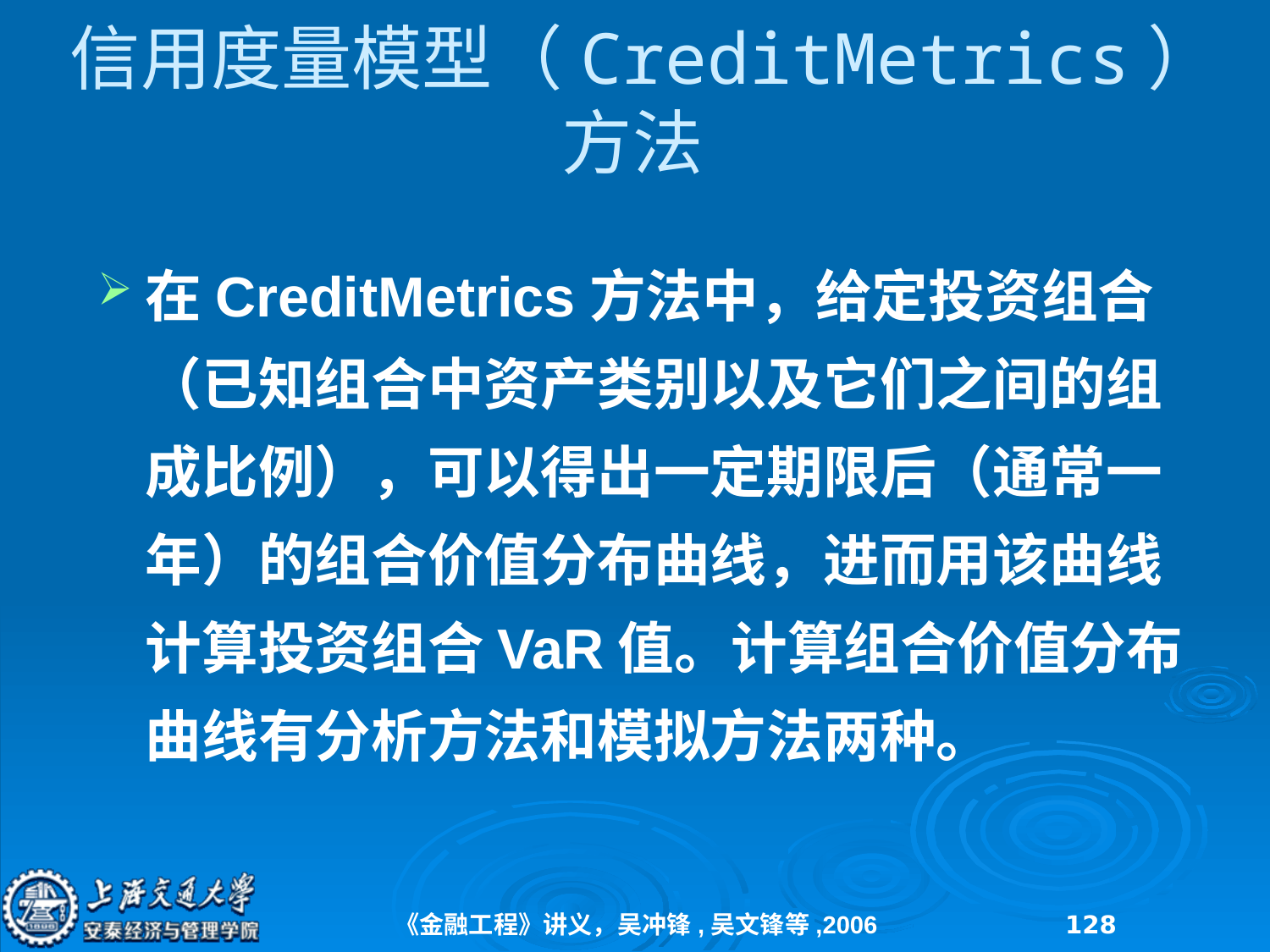

# 信用度量模型（CreditMetrics）方法
在CreditMetrics方法中，给定投资组合（已知组合中资产类别以及它们之间的组成比例），可以得出一定期限后（通常一年）的组合价值分布曲线，进而用该曲线计算投资组合VaR值。计算组合价值分布曲线有分析方法和模拟方法两种。